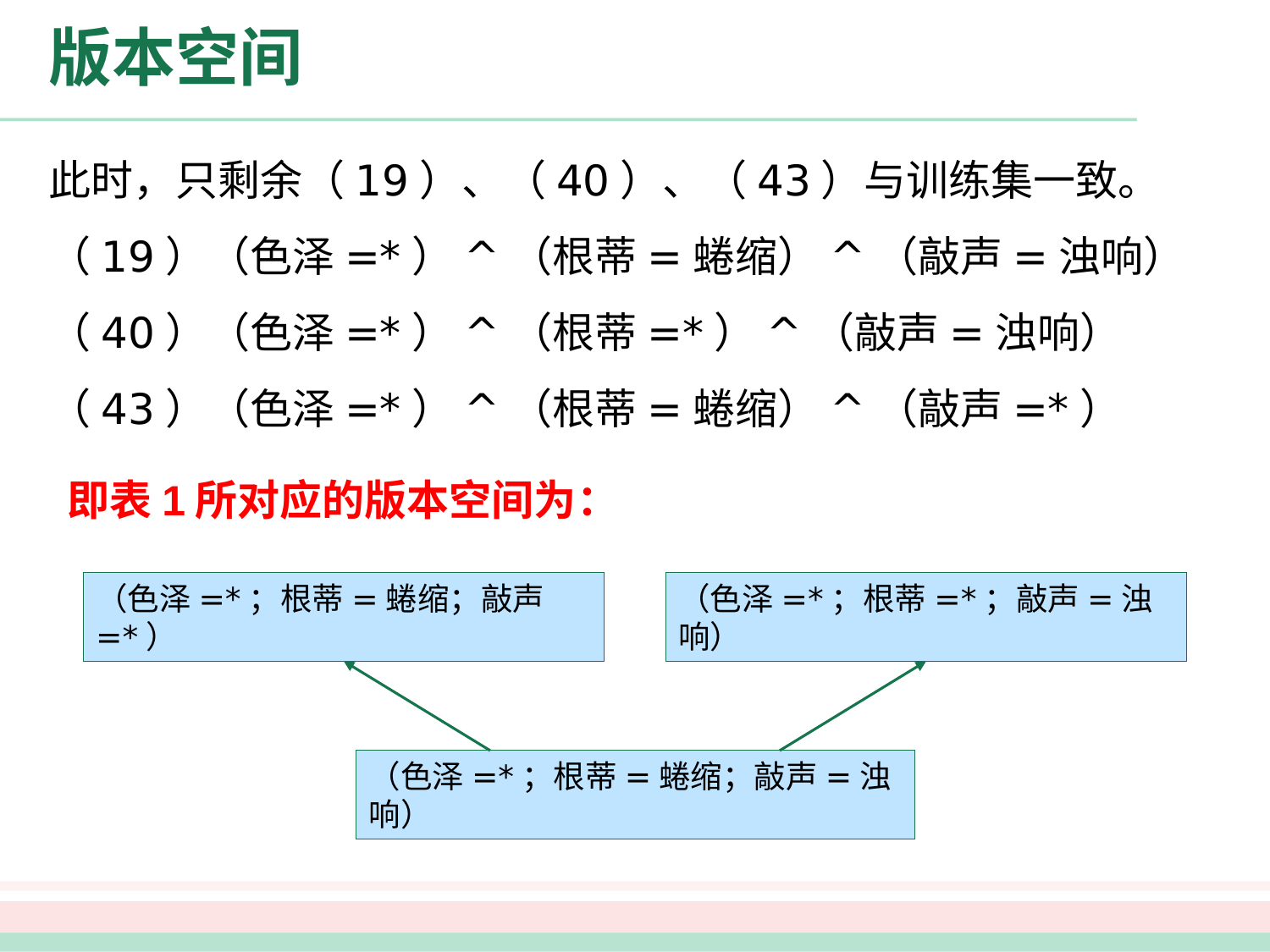

# 版本空间
此时，只剩余（19）、（40）、（43）与训练集一致。
（19）（色泽=*）^（根蒂=蜷缩）^（敲声=浊响）
（40）（色泽=*）^（根蒂=*）^（敲声=浊响）
（43）（色泽=*）^（根蒂=蜷缩）^（敲声=*）

即表1所对应的版本空间为：
（色泽=*；根蒂=蜷缩；敲声=*）
（色泽=*；根蒂=*；敲声=浊响）
（色泽=*；根蒂=蜷缩；敲声=浊响）